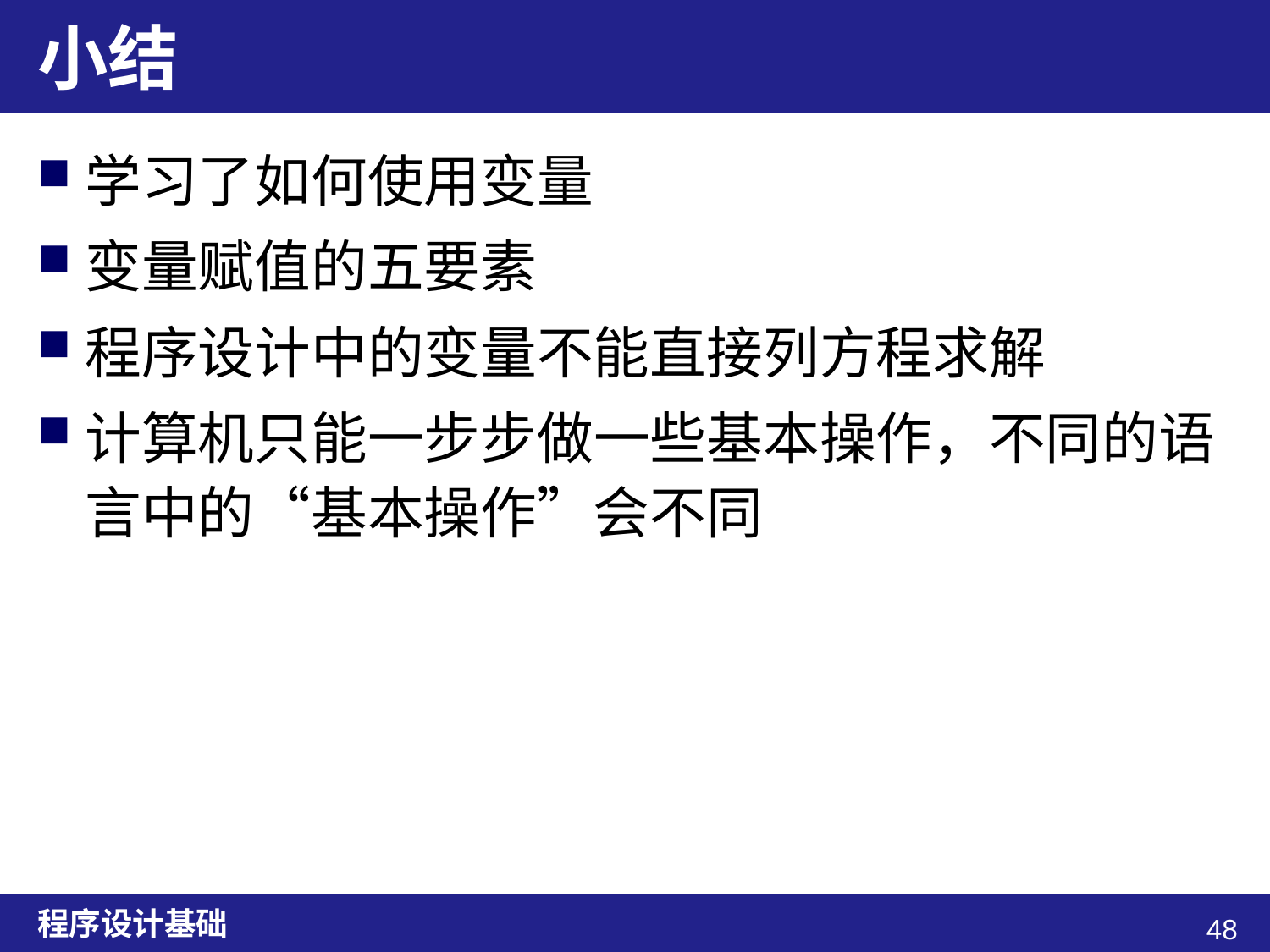

# 小结
学习了如何使用变量
变量赋值的五要素
程序设计中的变量不能直接列方程求解
计算机只能一步步做一些基本操作，不同的语言中的“基本操作”会不同